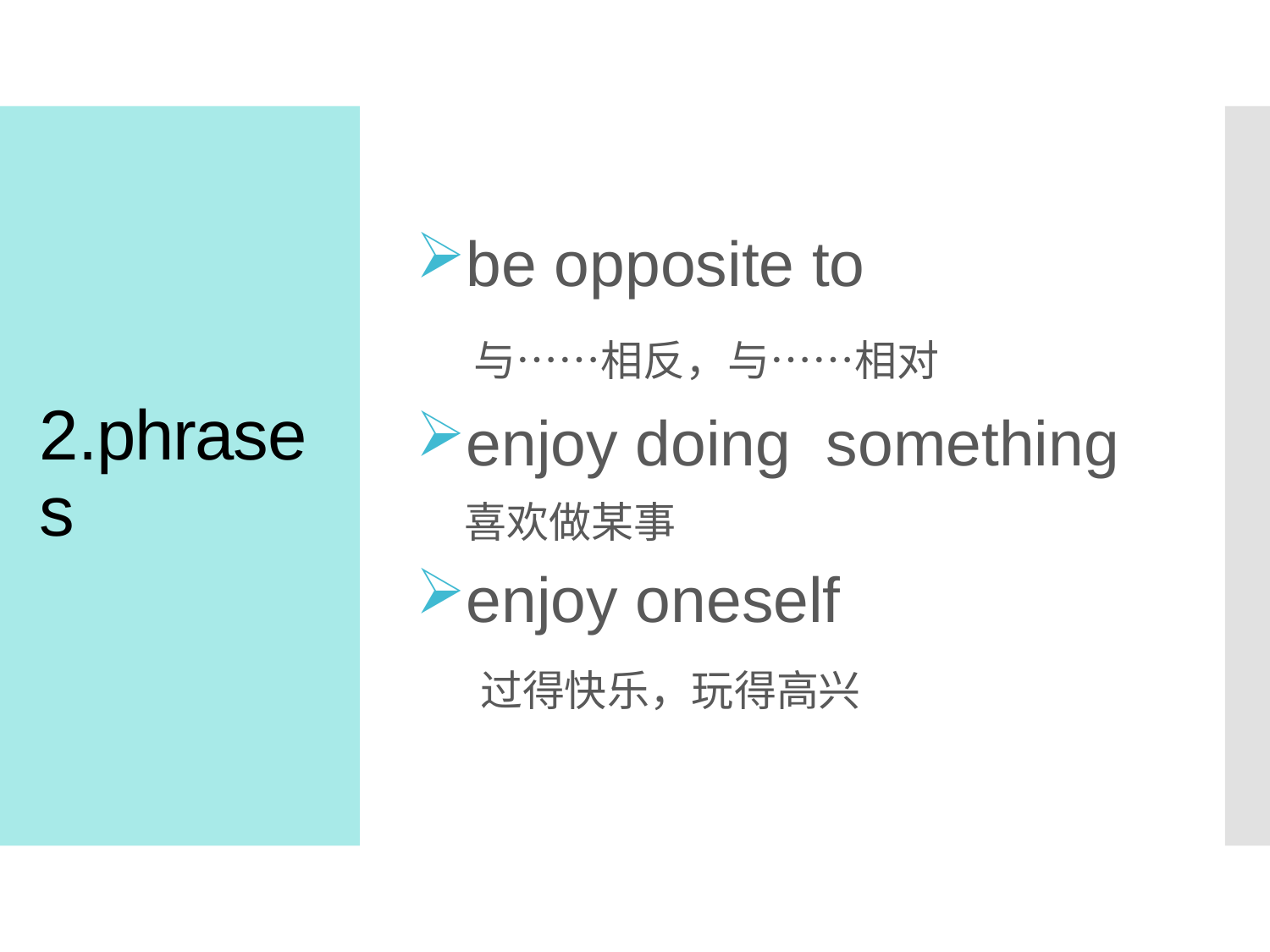

be opposite to
   与……相反，与……相对
enjoy doing  something
    喜欢做某事
enjoy oneself
    过得快乐，玩得高兴
# 2.phrases